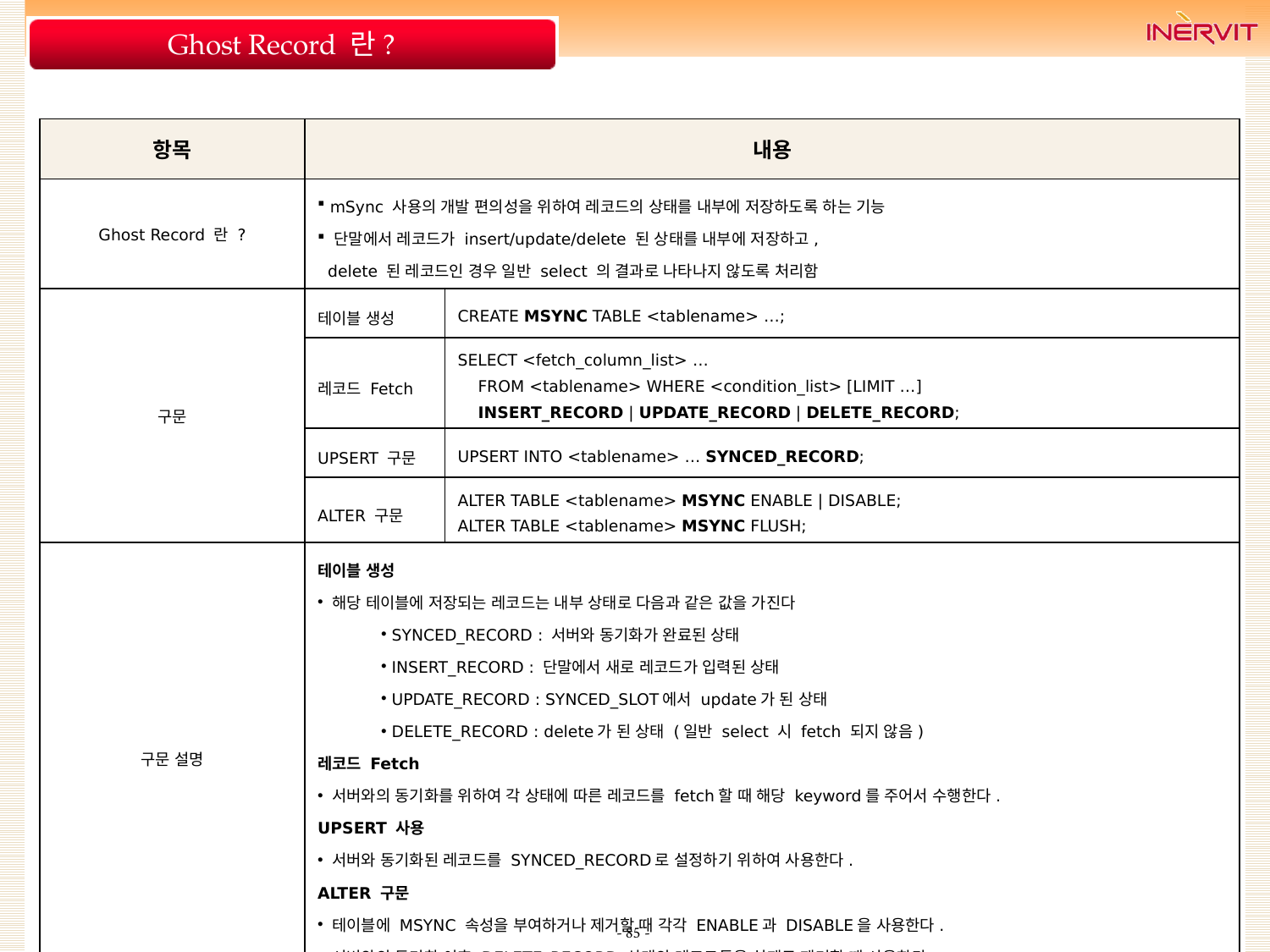

# Ghost Record 란?
| 항목 | 내용 |  |
| --- | --- | --- |
| Ghost Record 란 ? | mSync 사용의 개발 편의성을 위하여 레코드의 상태를 내부에 저장하도록 하는 기능 단말에서 레코드가 insert/update/delete 된 상태를 내부에 저장하고, delete 된 레코드인 경우 일반 select 의 결과로 나타나지 않도록 처리함 |  |
| 구문 | 테이블 생성 | CREATE MSYNC TABLE <tablename> …; |
|  | 레코드 Fetch | SELECT <fetch\_column\_list> … FROM <tablename> WHERE <condition\_list> [LIMIT …] INSERT\_RECORD | UPDATE\_RECORD | DELETE\_RECORD; |
|  | UPSERT 구문 | UPSERT INTO <tablename> … SYNCED\_RECORD; |
|  | ALTER 구문 | ALTER TABLE <tablename> MSYNC ENABLE | DISABLE; ALTER TABLE <tablename> MSYNC FLUSH; |
| 구문 설명 | 테이블 생성 해당 테이블에 저장되는 레코드는 내부 상태로 다음과 같은 값을 가진다 SYNCED\_RECORD : 서버와 동기화가 완료된 상태 INSERT\_RECORD : 단말에서 새로 레코드가 입력된 상태 UPDATE\_RECORD : SYNCED\_SLOT에서 update가 된 상태 DELETE\_RECORD : delete가 된 상태 (일반 select 시 fetch 되지 않음) 레코드 Fetch 서버와의 동기화를 위하여 각 상태에 따른 레코드를 fetch할 때 해당 keyword를 주어서 수행한다. UPSERT 사용 서버와 동기화된 레코드를 SYNCED\_RECORD로 설정하기 위하여 사용한다. ALTER 구문 테이블에 MSYNC 속성을 부여하거나 제거할 때 각각 ENABLE과 DISABLE을 사용한다. 서버와의 동기화 이후 DELETE\_RECORD 상태의 레코드들을 실제로 제거할 때 사용한다. |  |
- 85 -